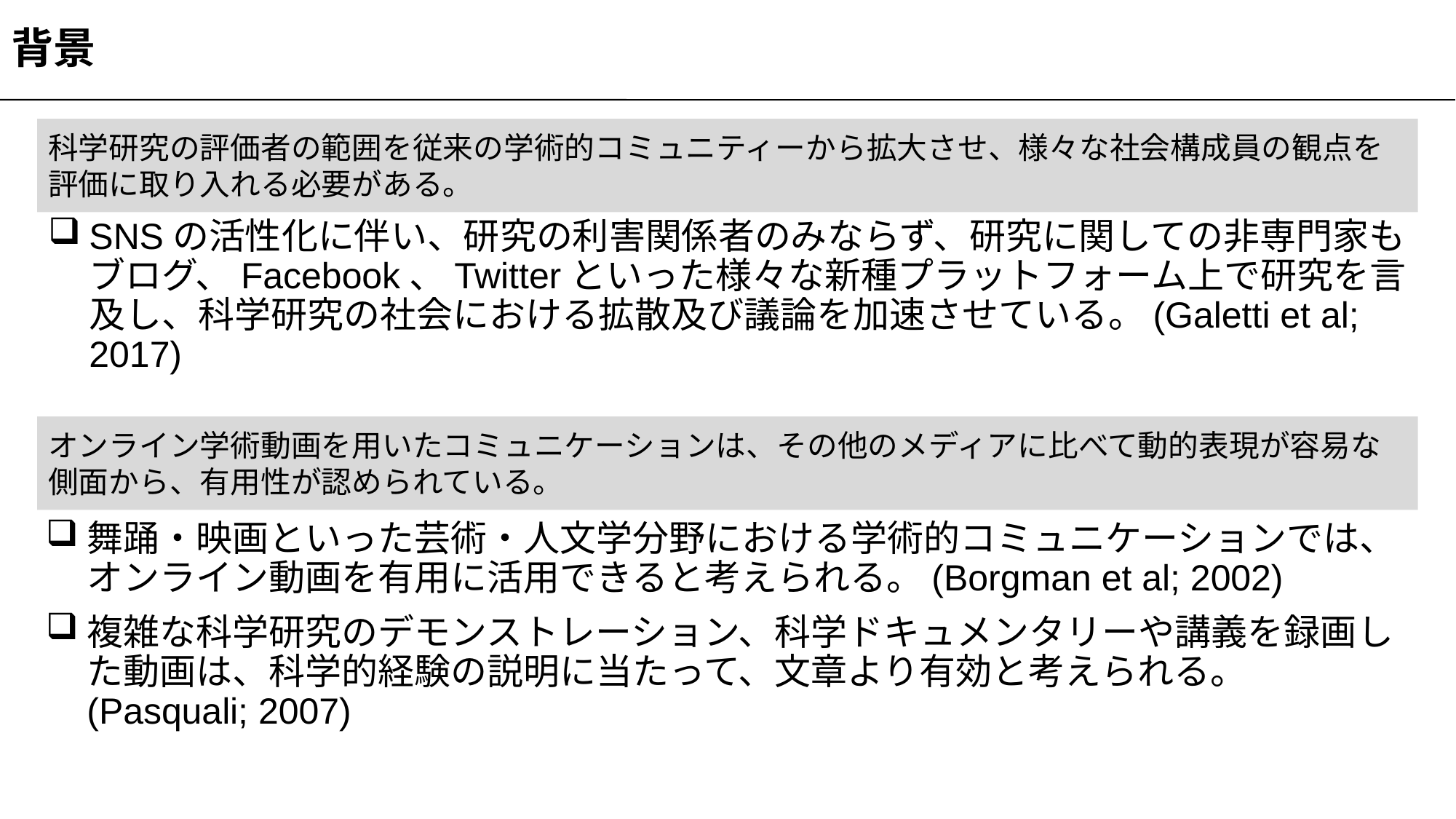

背景
科学研究の評価者の範囲を従来の学術的コミュニティーから拡大させ、様々な社会構成員の観点を評価に取り入れる必要がある。
SNSの活性化に伴い、研究の利害関係者のみならず、研究に関しての非専門家もブログ、Facebook、Twitterといった様々な新種プラットフォーム上で研究を言及し、科学研究の社会における拡散及び議論を加速させている。(Galetti et al; 2017)

オンライン学術動画を用いたコミュニケーションは、その他のメディアに比べて動的表現が容易な側面から、有用性が認められている。
舞踊・映画といった芸術・人文学分野における学術的コミュニケーションでは、オンライン動画を有用に活用できると考えられる。(Borgman et al; 2002)
複雑な科学研究のデモンストレーション、科学ドキュメンタリーや講義を録画した動画は、科学的経験の説明に当たって、文章より有効と考えられる。(Pasquali; 2007)